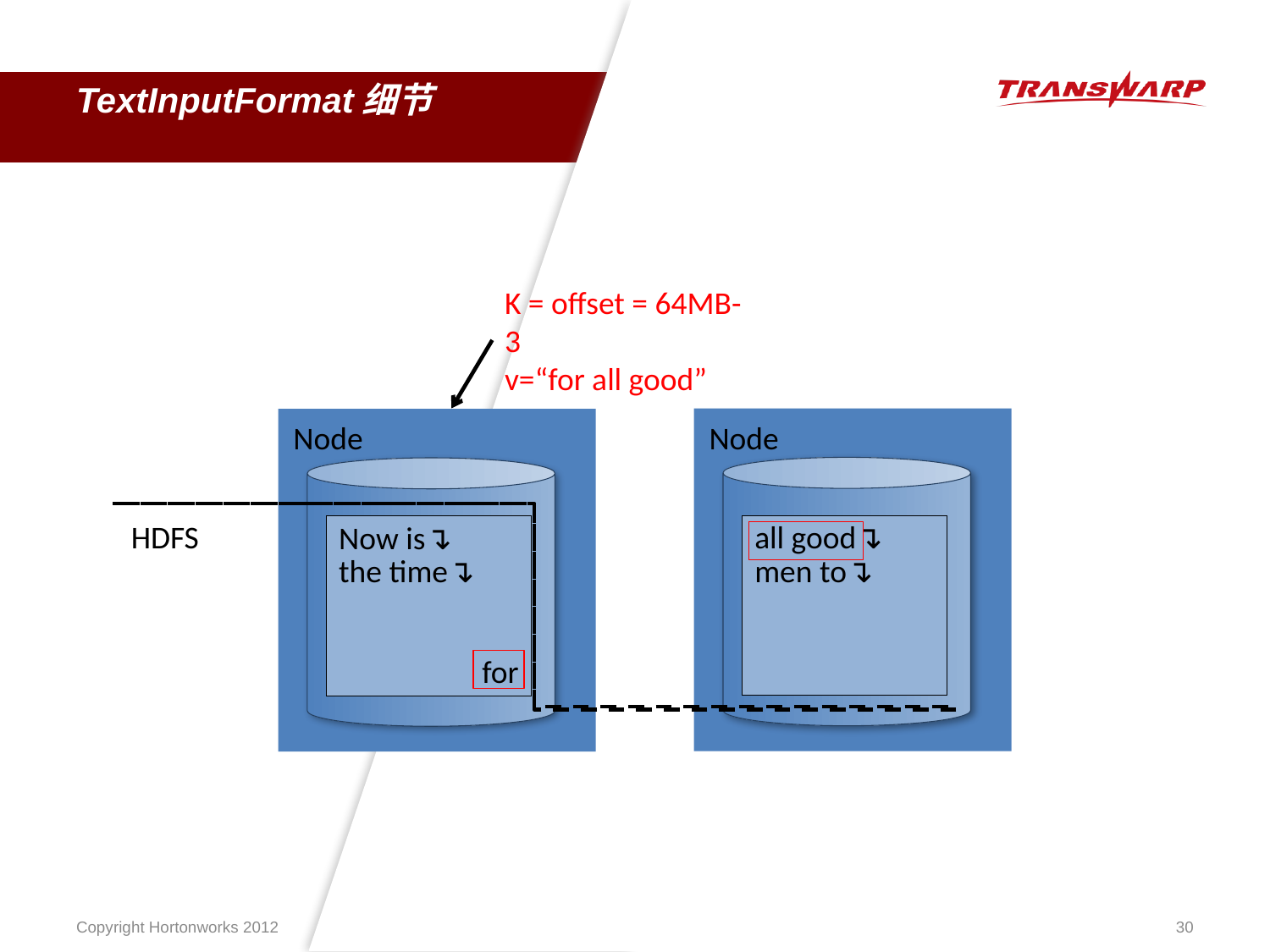

# TextInputFormat细节
K = offset = 64MB-3
v=“for all good”

Node
Node

HDFS
all good↴
men to↴

Now is↴
the time↴

for

Copyright Hortonworks 2012
30